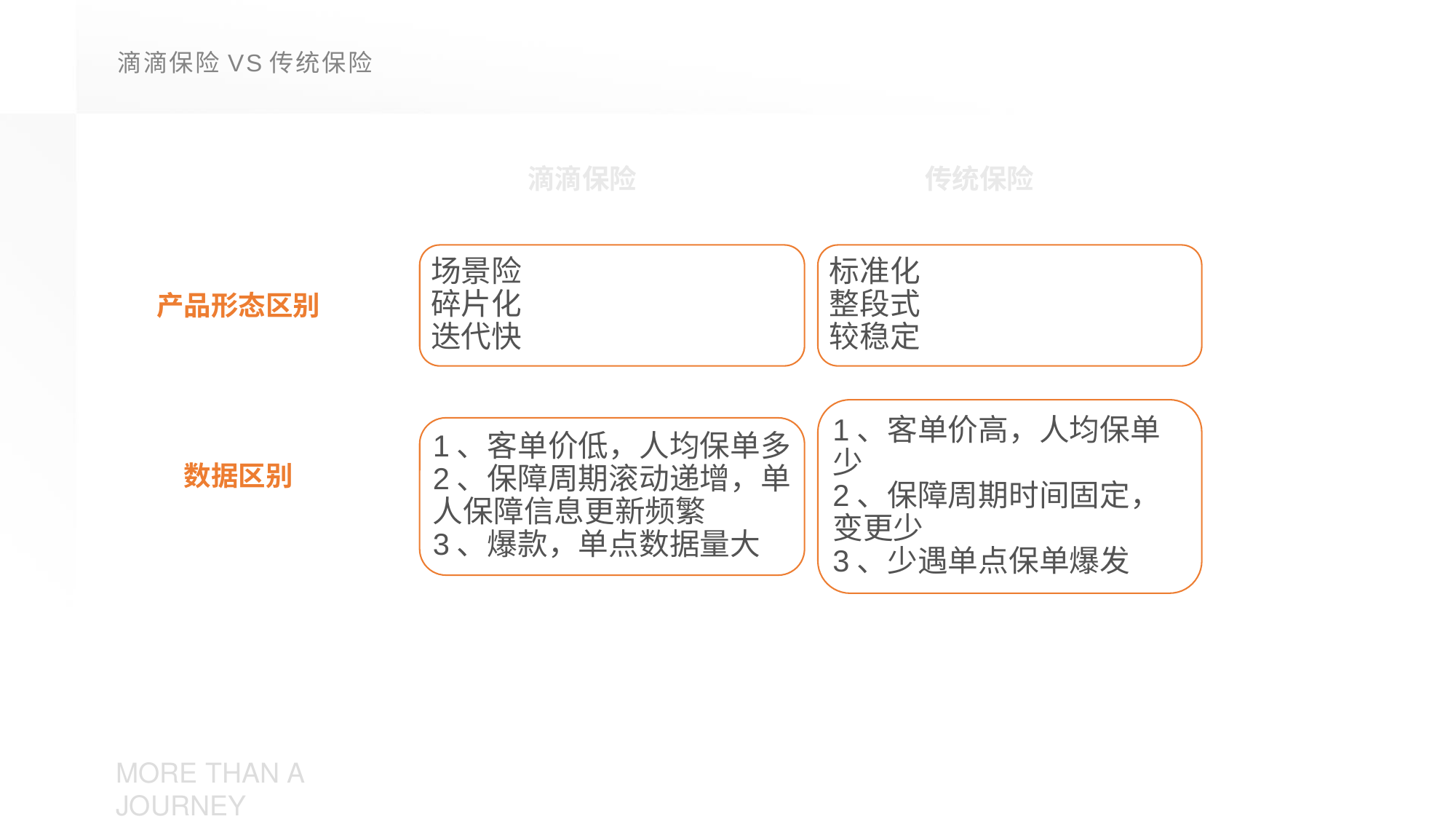

滴滴保险VS传统保险
滴滴保险
传统保险
场景险
碎片化
迭代快
标准化
整段式
较稳定
产品形态区别
1、客单价低，人均保单多
2、保障周期滚动递增，单人保障信息更新频繁
3、爆款，单点数据量大
1、客单价高，人均保单少
2、保障周期时间固定，变更少
3、少遇单点保单爆发
数据区别